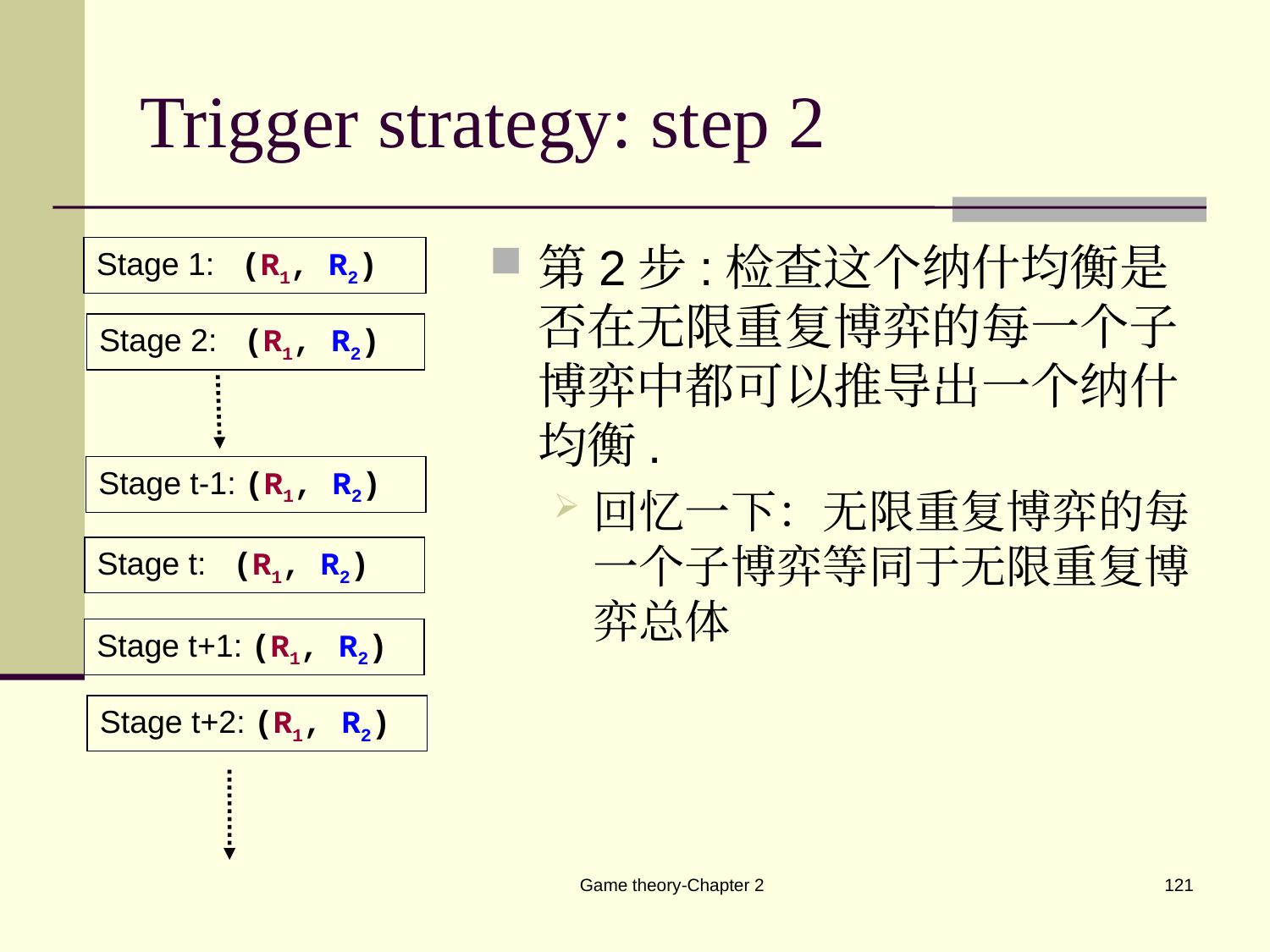

# Trigger strategy: step 2
第2步:检查这个纳什均衡是否在无限重复博弈的每一个子博弈中都可以推导出一个纳什均衡.
回忆一下：无限重复博弈的每一个子博弈等同于无限重复博弈总体
Stage 1:   (R1, R2)
Stage 2:   (R1, R2)

Stage t-1: (R1, R2)
Stage t:   (R1, R2)
Stage t+1: (R1, R2)
Stage t+2: (R1, R2)

Game theory-Chapter 2
121